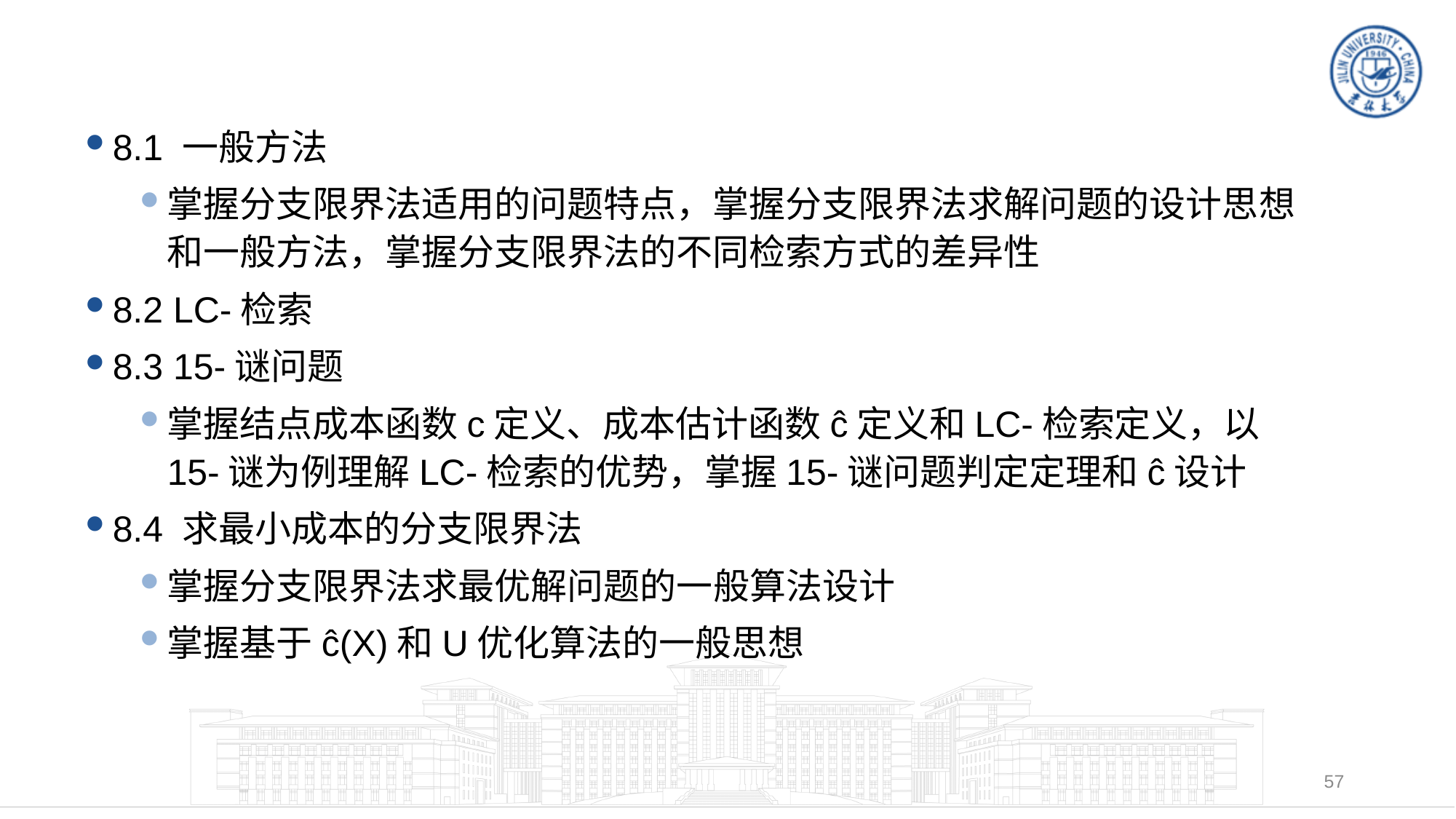

8.1 一般方法
掌握分支限界法适用的问题特点，掌握分支限界法求解问题的设计思想和一般方法，掌握分支限界法的不同检索方式的差异性
8.2 LC-检索
8.3 15-谜问题
掌握结点成本函数c定义、成本估计函数ĉ定义和LC-检索定义，以15-谜为例理解LC-检索的优势，掌握15-谜问题判定定理和ĉ设计
8.4 求最小成本的分支限界法
掌握分支限界法求最优解问题的一般算法设计
掌握基于ĉ(X)和U优化算法的一般思想

57